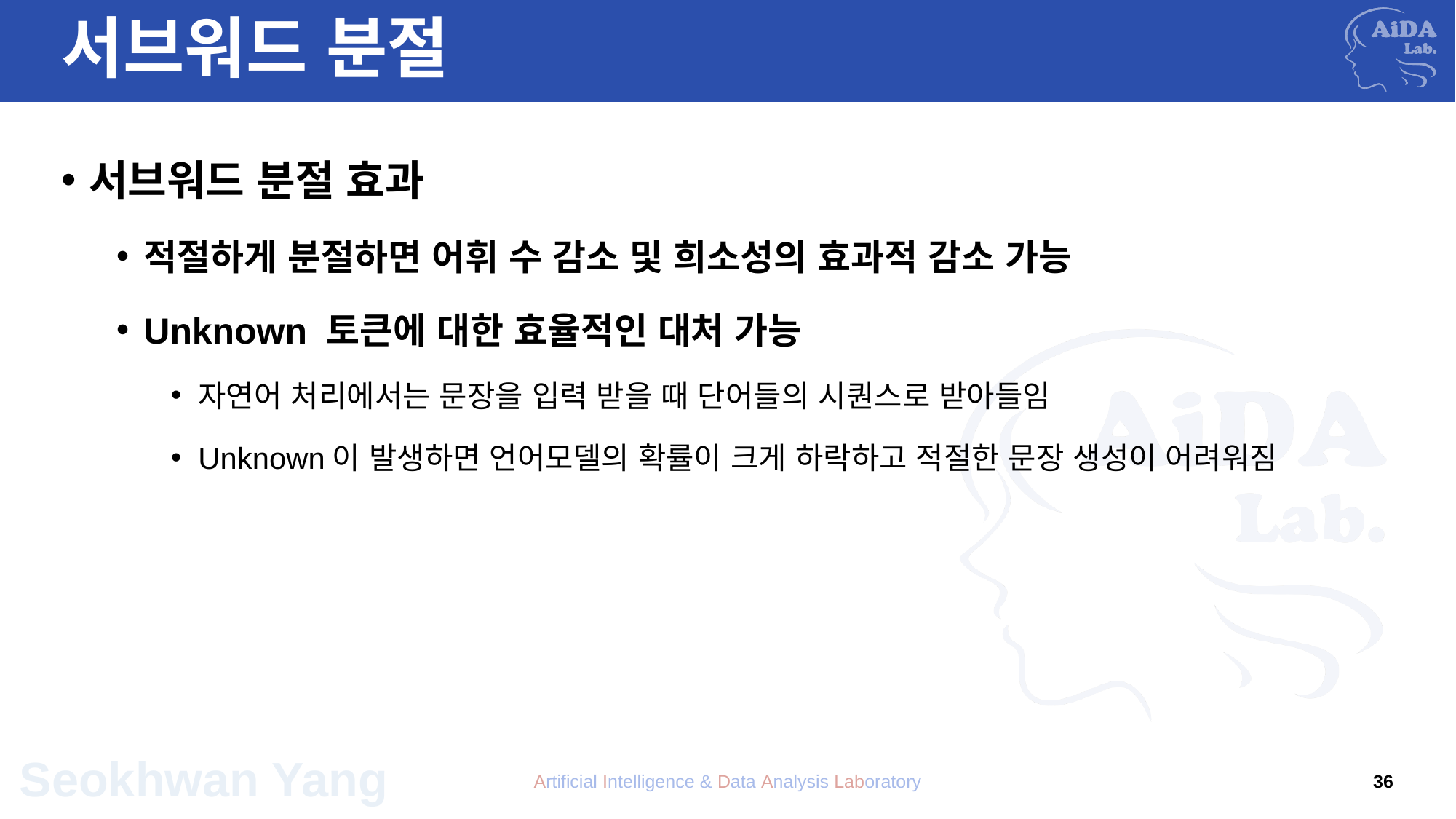

# 서브워드 분절
서브워드 분절 효과
적절하게 분절하면 어휘 수 감소 및 희소성의 효과적 감소 가능
Unknown 토큰에 대한 효율적인 대처 가능
자연어 처리에서는 문장을 입력 받을 때 단어들의 시퀀스로 받아들임
Unknown이 발생하면 언어모델의 확률이 크게 하락하고 적절한 문장 생성이 어려워짐

Artificial Intelligence & Data Analysis Laboratory
36